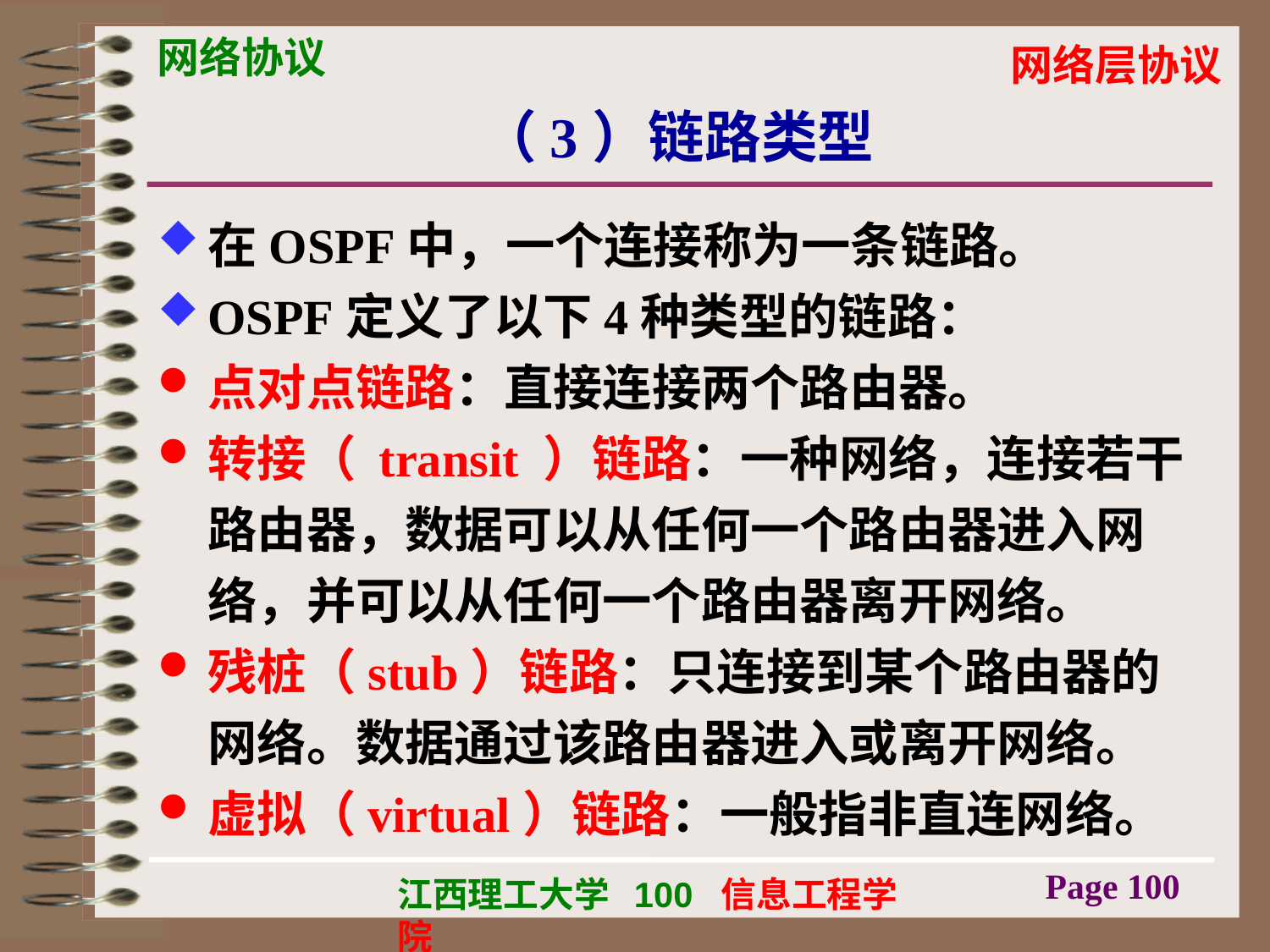

# （3）链路类型
在OSPF中，一个连接称为一条链路。
OSPF定义了以下4种类型的链路：
点对点链路：直接连接两个路由器。
转接（ transit ）链路：一种网络，连接若干路由器，数据可以从任何一个路由器进入网络，并可以从任何一个路由器离开网络。
残桩（stub）链路：只连接到某个路由器的网络。数据通过该路由器进入或离开网络。
虚拟（virtual）链路：一般指非直连网络。
Page 100